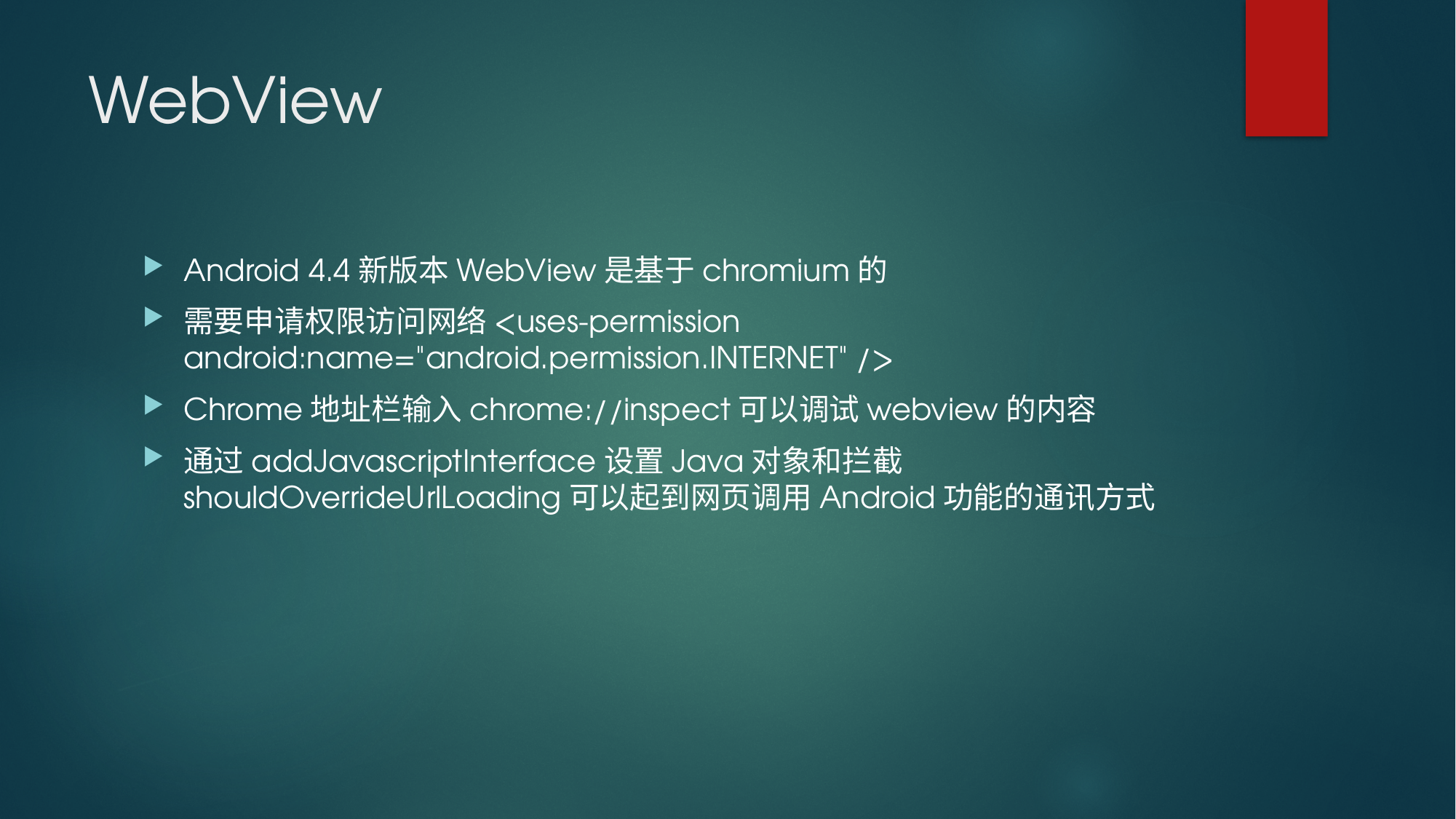

# WebView
Android 4.4新版本WebView是基于chromium的
需要申请权限访问网络<uses-permission android:name="android.permission.INTERNET" />
Chrome地址栏输入chrome://inspect可以调试webview的内容
通过addJavascriptInterface设置Java对象和拦截shouldOverrideUrlLoading可以起到网页调用Android功能的通讯方式